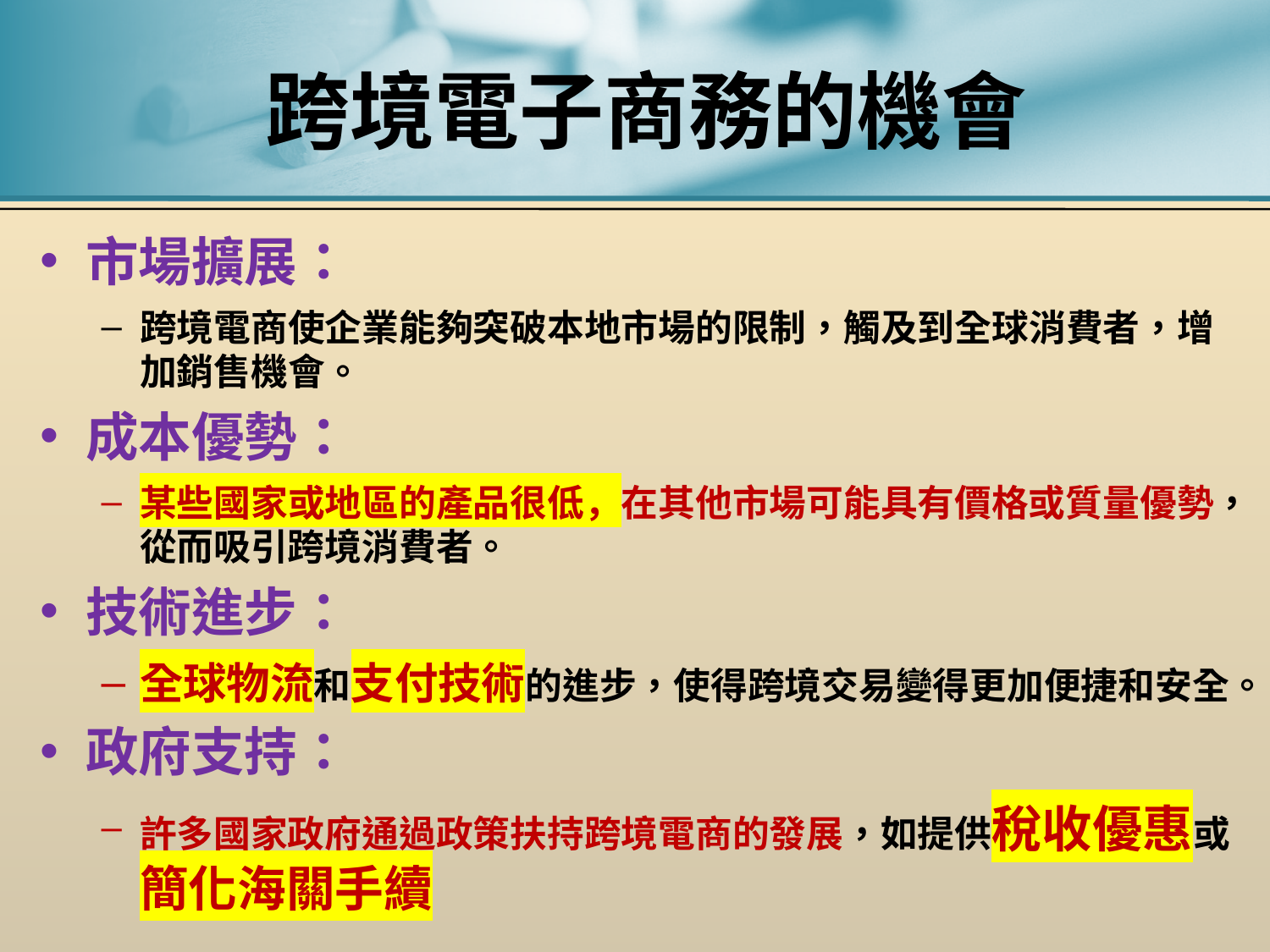

# 跨境電子商務的機會
市場擴展：
跨境電商使企業能夠突破本地市場的限制，觸及到全球消費者，增加銷售機會。
成本優勢：
某些國家或地區的產品很低，在其他市場可能具有價格或質量優勢，從而吸引跨境消費者。
技術進步：
全球物流和支付技術的進步，使得跨境交易變得更加便捷和安全。
政府支持：
許多國家政府通過政策扶持跨境電商的發展，如提供稅收優惠或簡化海關手續